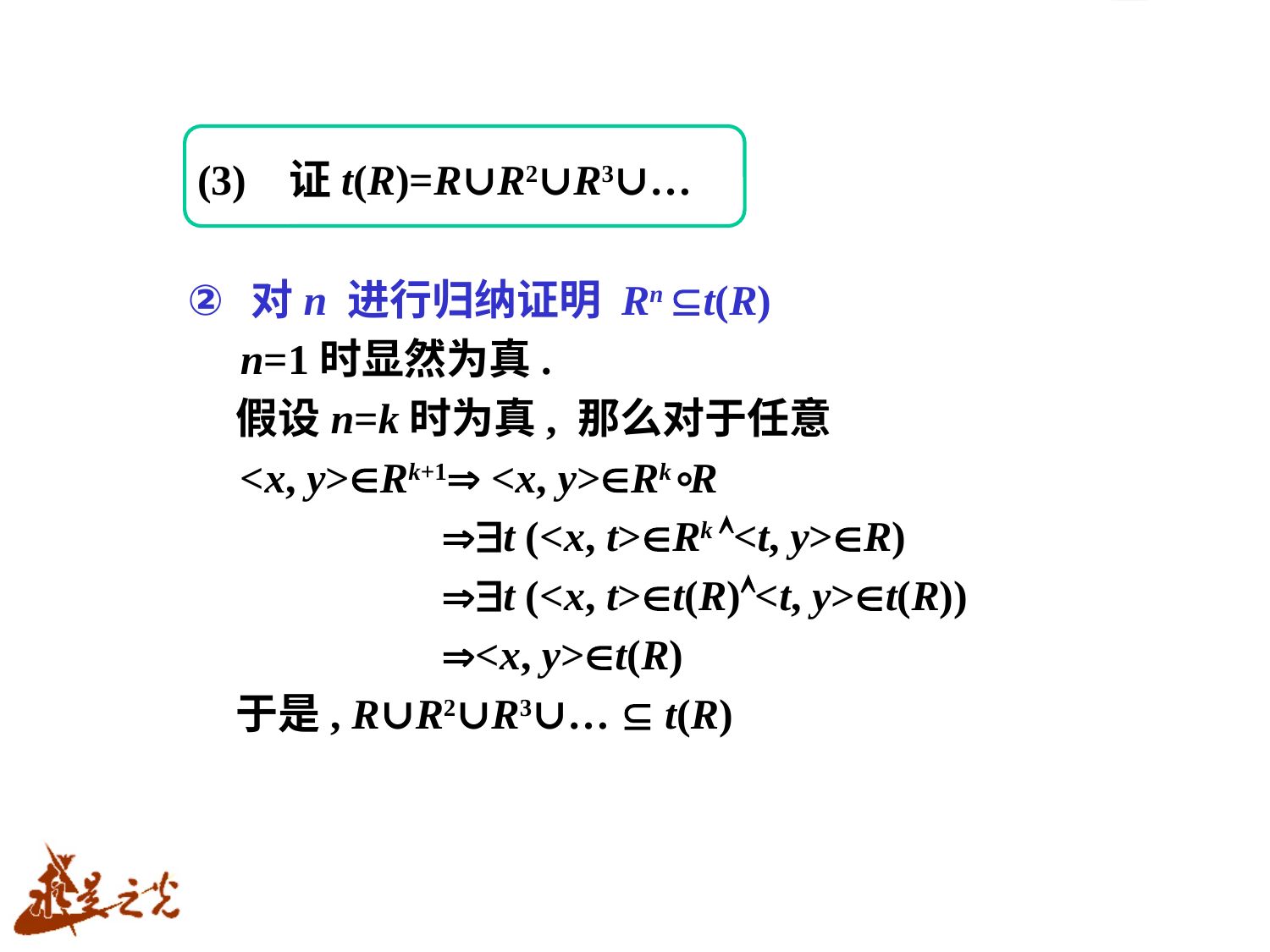

(3)   证t(R)=R∪R2∪R3∪…

对n 进行归纳证明 Rn ⊆t(R)
     n=1时显然为真.
    假设n=k时为真, 那么对于任意
     <x, y>∈Rk+1⇒ <x, y>∈Rk∘R
                        ⇒∃t (<x, t>∈Rk ∧<t, y>∈R)
                        ⇒∃t (<x, t>∈t(R)∧<t, y>∈t(R))
                        ⇒<x, y>∈t(R)
    于是, R∪R2∪R3∪… ⊆ t(R)